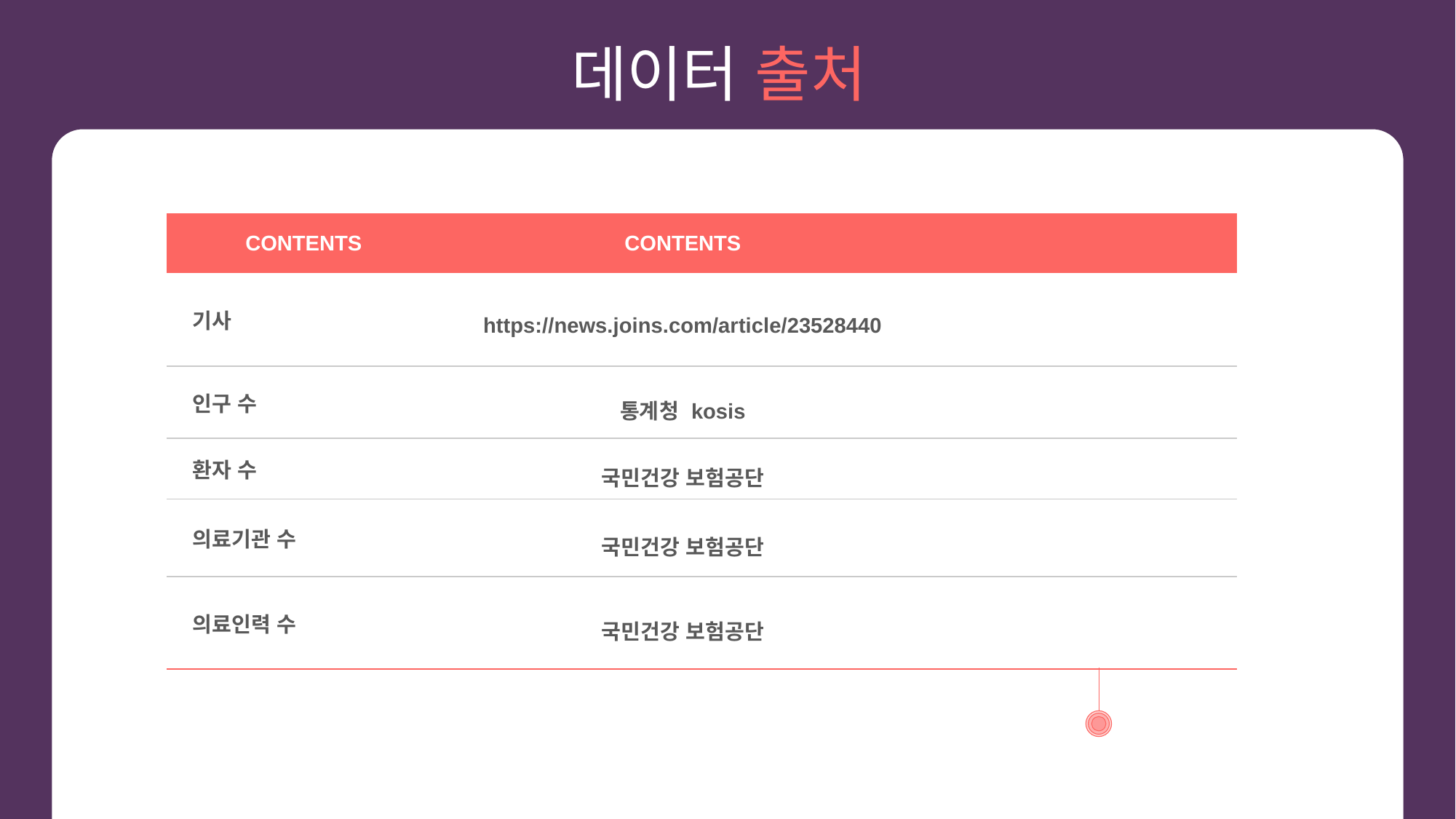

데이터 출처
| CONTENTS | CONTENTS |  |  |  |  |
| --- | --- | --- | --- | --- | --- |
| 기사 | https://news.joins.com/article/23528440 |  |  |  |  |
| 인구 수 | 통계청 kosis |  |  |  |  |
| 환자 수 | 국민건강 보험공단 |  |  |  |  |
| 의료기관 수 | 국민건강 보험공단 |  |  |  |  |
| 의료인력 수 | 국민건강 보험공단 |  |  |  |  |